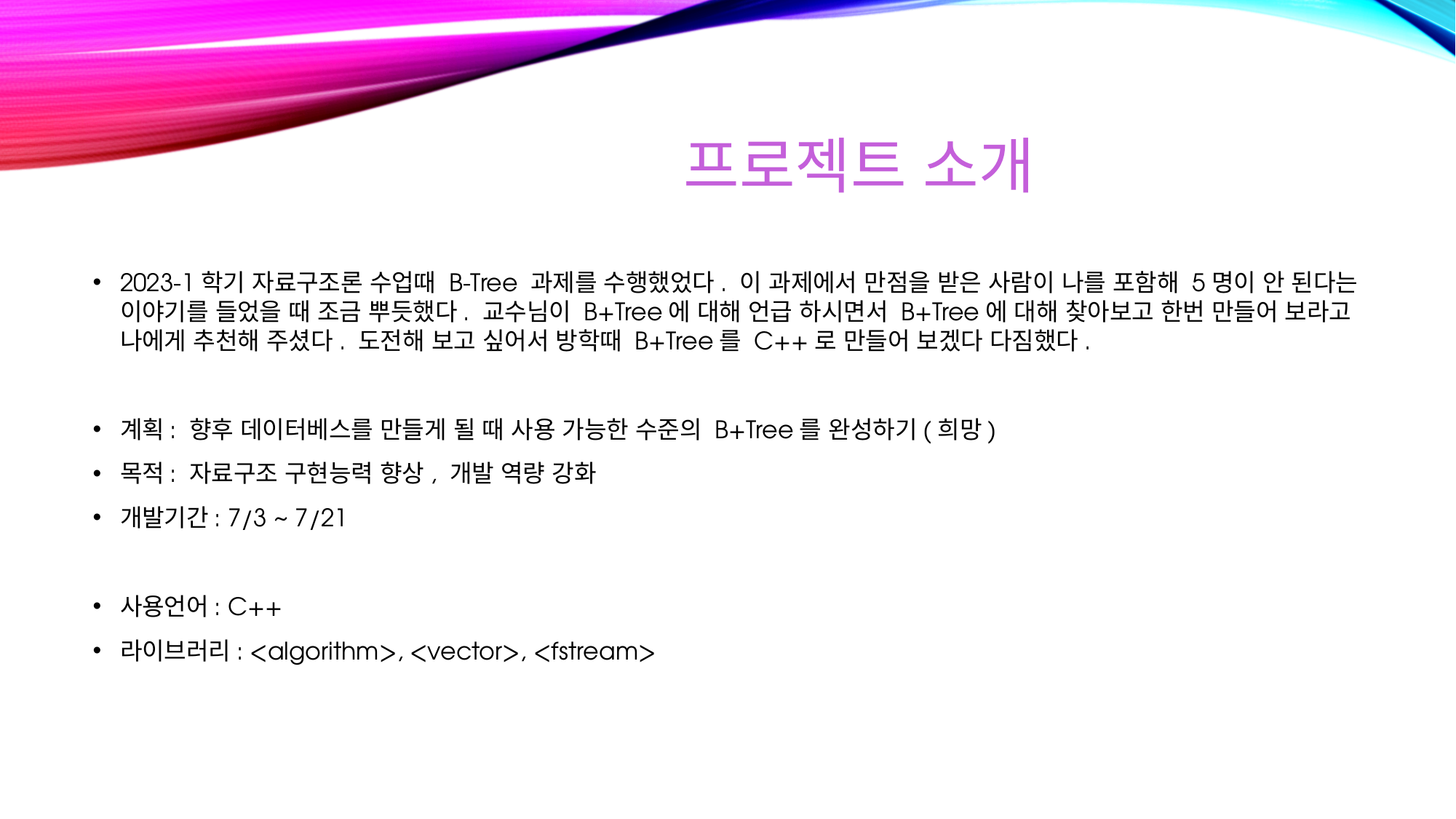

# 프로젝트 소개
2023-1학기 자료구조론 수업때 B-Tree 과제를 수행했었다. 이 과제에서 만점을 받은 사람이 나를 포함해 5명이 안 된다는 이야기를 들었을 때 조금 뿌듯했다. 교수님이 B+Tree에 대해 언급 하시면서 B+Tree에 대해 찾아보고 한번 만들어 보라고 나에게 추천해 주셨다. 도전해 보고 싶어서 방학때 B+Tree를 C++로 만들어 보겠다 다짐했다.

계획: 향후 데이터베스를 만들게 될 때 사용 가능한 수준의 B+Tree를 완성하기(희망)
목적: 자료구조 구현능력 향상, 개발 역량 강화
개발기간: 7/3 ~ 7/21

사용언어: C++
라이브러리: <algorithm>, <vector>, <fstream>